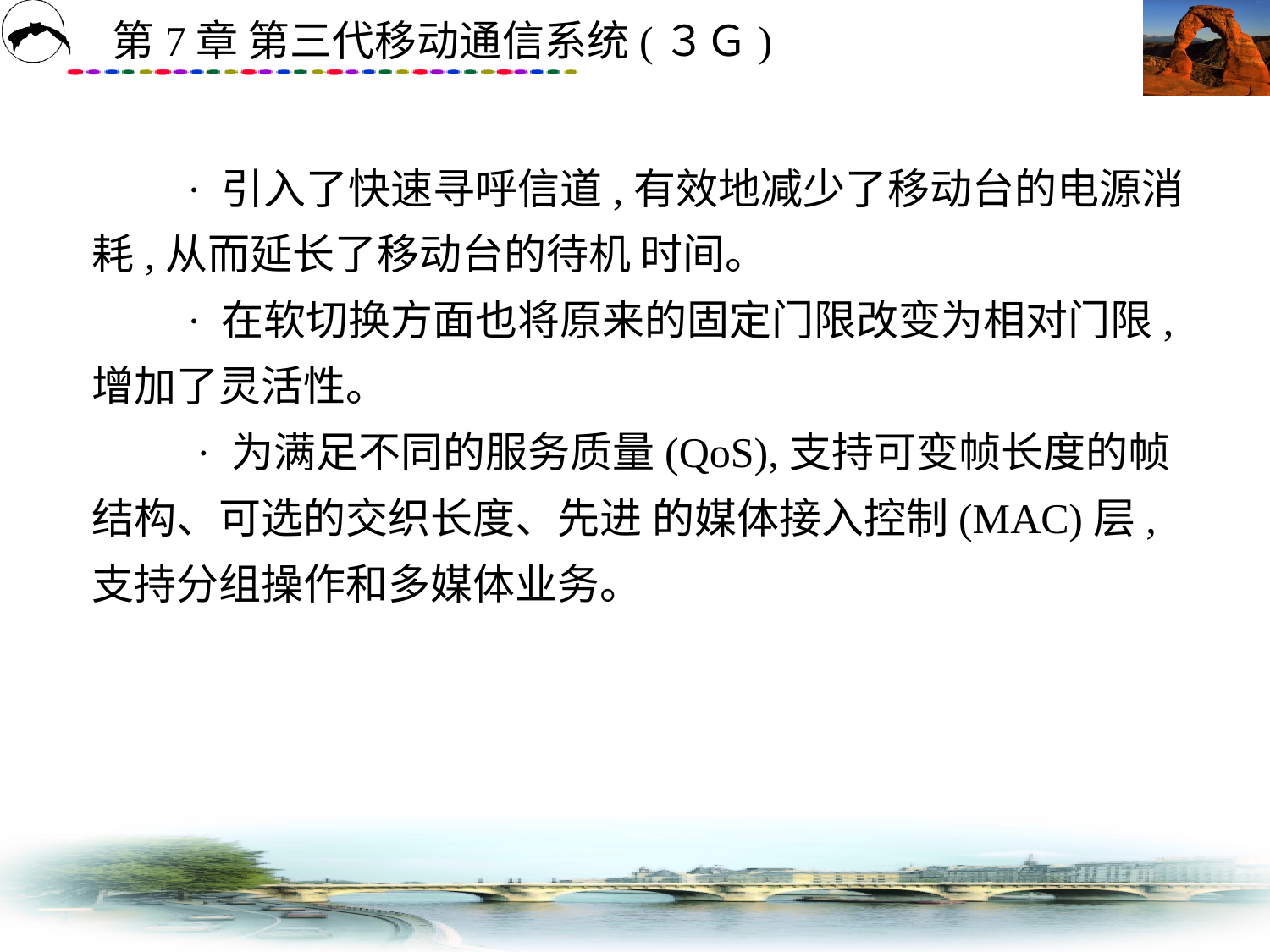

# · 引入了快速寻呼信道,有效地减少了移动台的电源消耗,从而延长了移动台的待机 时间。 　　· 在软切换方面也将原来的固定门限改变为相对门限,增加了灵活性。 　　 · 为满足不同的服务质量(QoS),支持可变帧长度的帧结构、可选的交织长度、先进 的媒体接入控制(MAC)层,支持分组操作和多媒体业务。